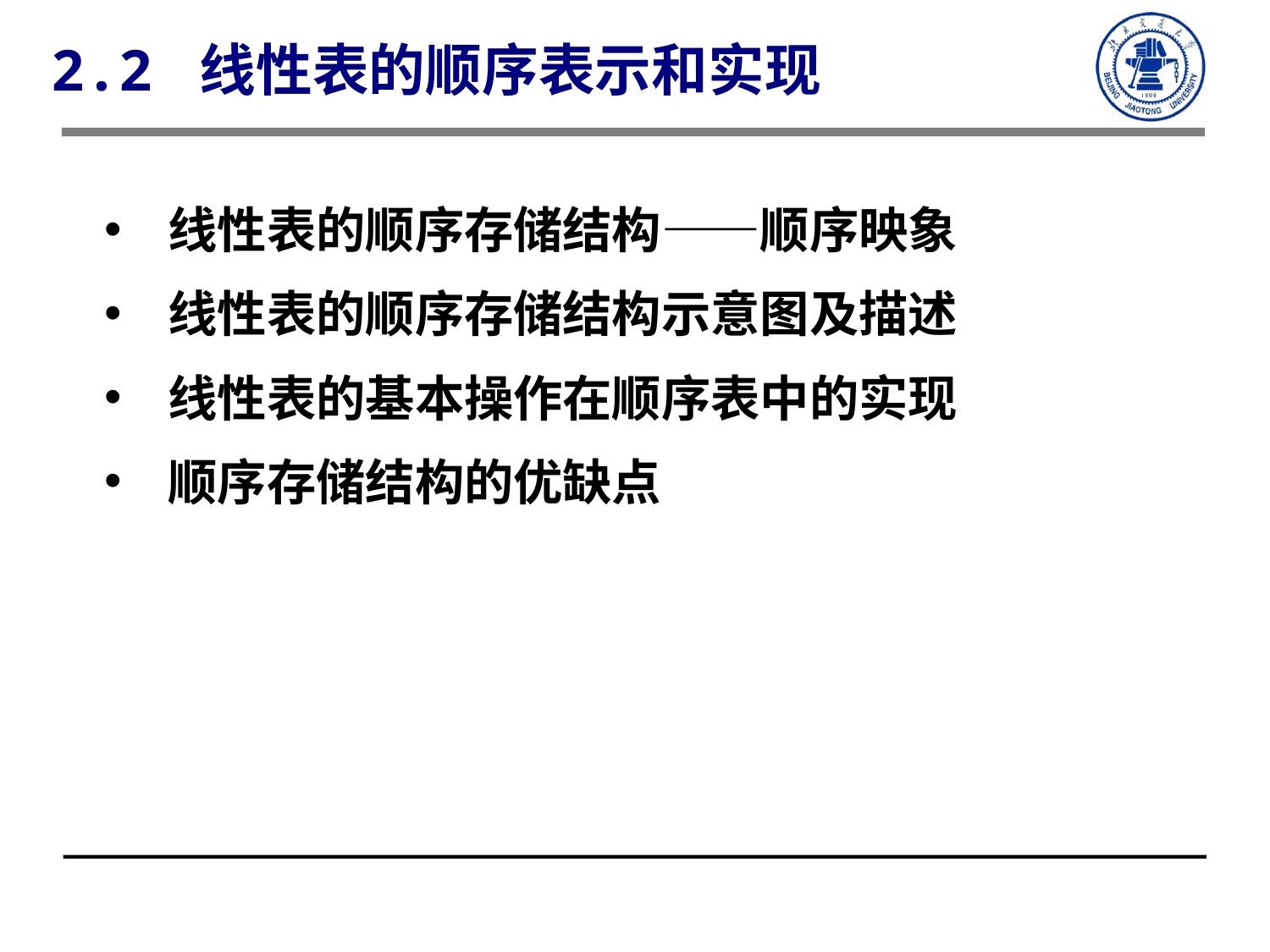

2.2 线性表的顺序表示和实现
线性表的顺序存储结构——顺序映象
线性表的顺序存储结构示意图及描述
线性表的基本操作在顺序表中的实现
顺序存储结构的优缺点